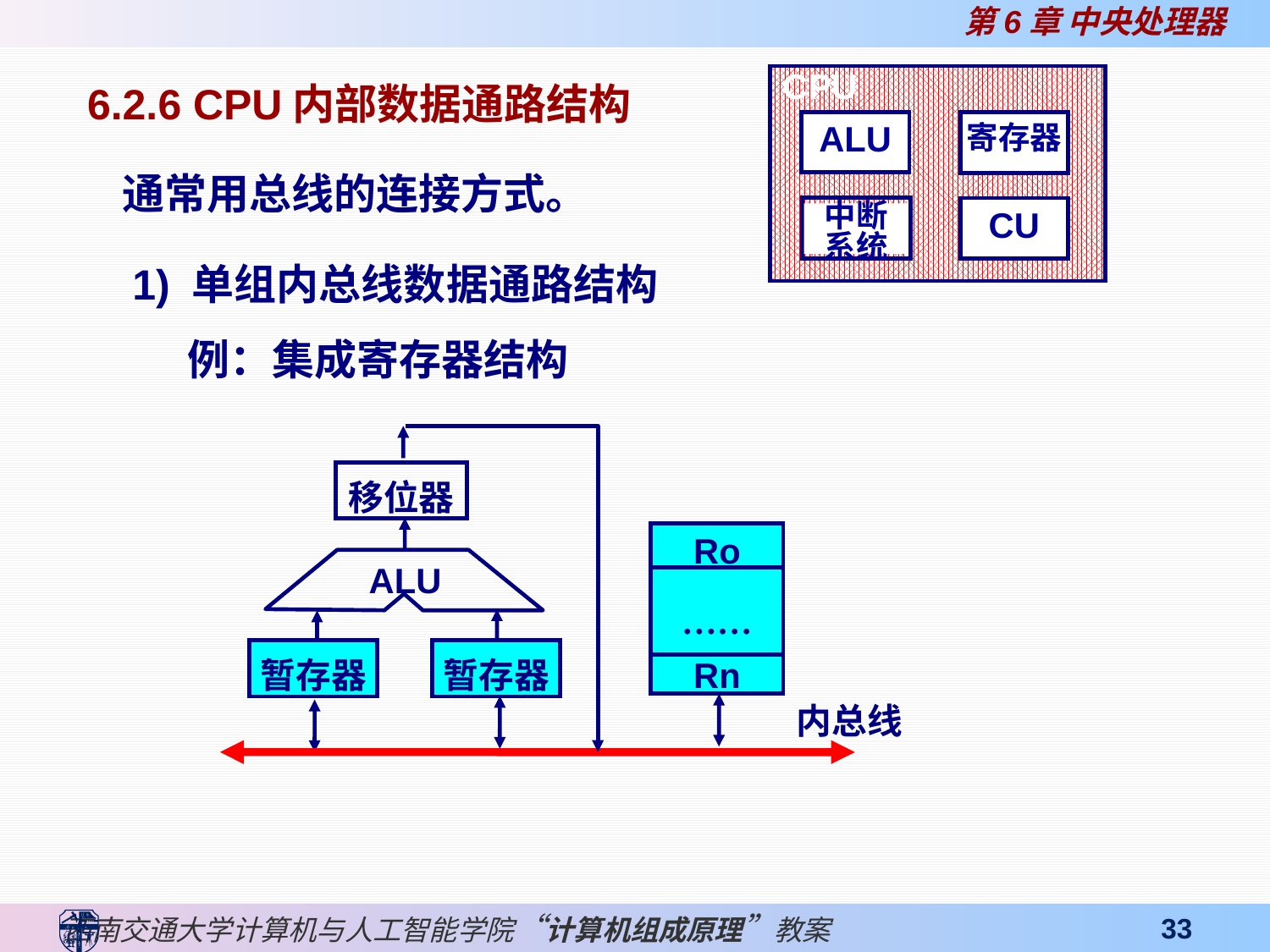

CPU

ALU
寄存器

中断
系统
CU
6.2.6 CPU内部数据通路结构
通常用总线的连接方式。
1) 单组内总线数据通路结构
例：集成寄存器结构

移位器

暂存器
暂存器
Ro

ALU

……

Rn
内总线